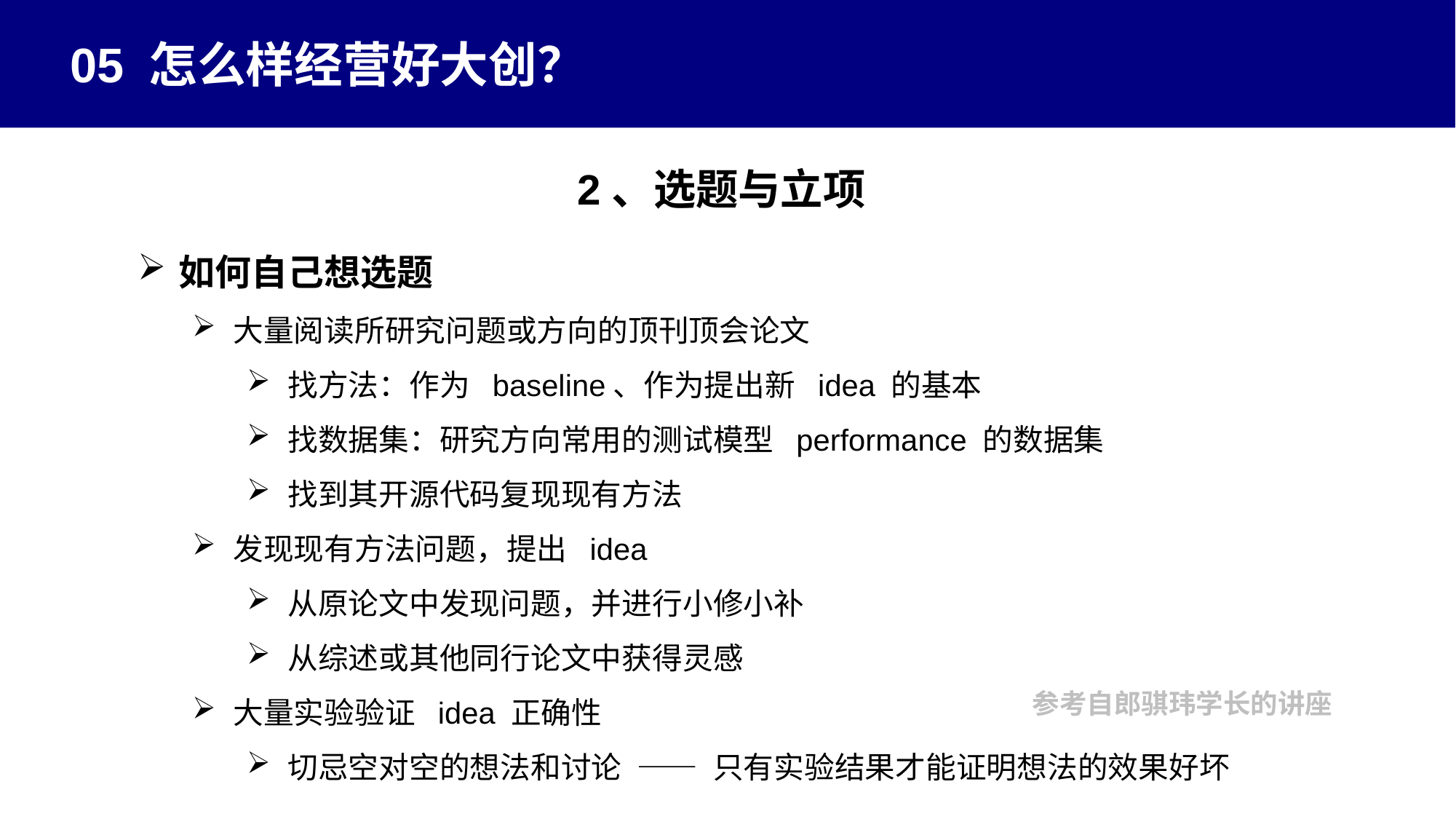

05 怎么样经营好大创？
2、选题与立项
如何自己想选题
大量阅读所研究问题或方向的顶刊顶会论文
找方法：作为 baseline、作为提出新 idea 的基本
找数据集：研究方向常用的测试模型 performance 的数据集
找到其开源代码复现现有方法
发现现有方法问题，提出 idea
从原论文中发现问题，并进行小修小补
从综述或其他同行论文中获得灵感
大量实验验证 idea 正确性
切忌空对空的想法和讨论 —— 只有实验结果才能证明想法的效果好坏
参考自郎骐玮学长的讲座
24